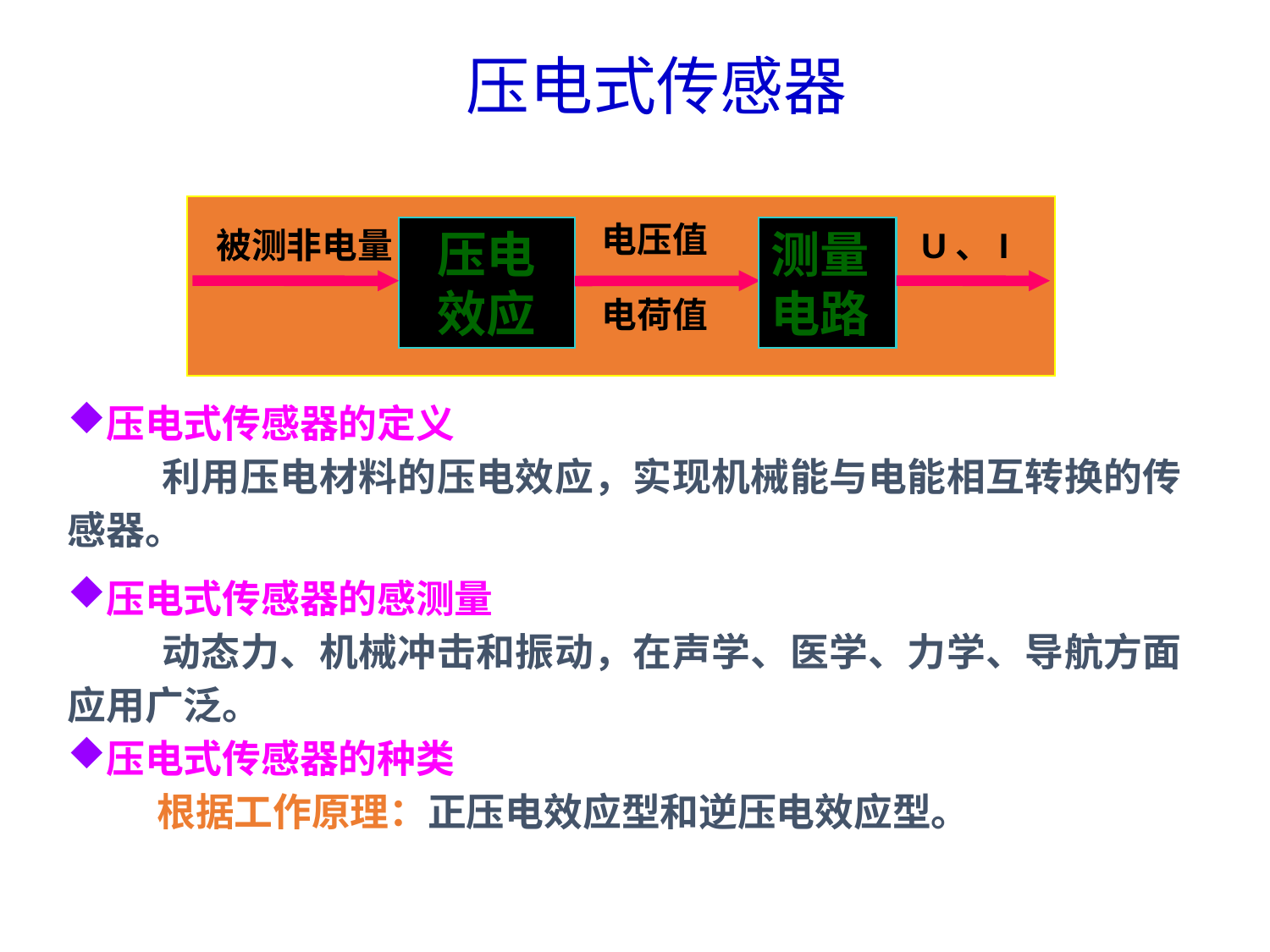

压电式传感器

电压值
 被测非电量
压电
效应
测量电路
U、I

电荷值
压电式传感器的定义
         利用压电材料的压电效应，实现机械能与电能相互转换的传感器。
压电式传感器的感测量
         动态力、机械冲击和振动，在声学、医学、力学、导航方面应用广泛。
压电式传感器的种类
         根据工作原理：正压电效应型和逆压电效应型。